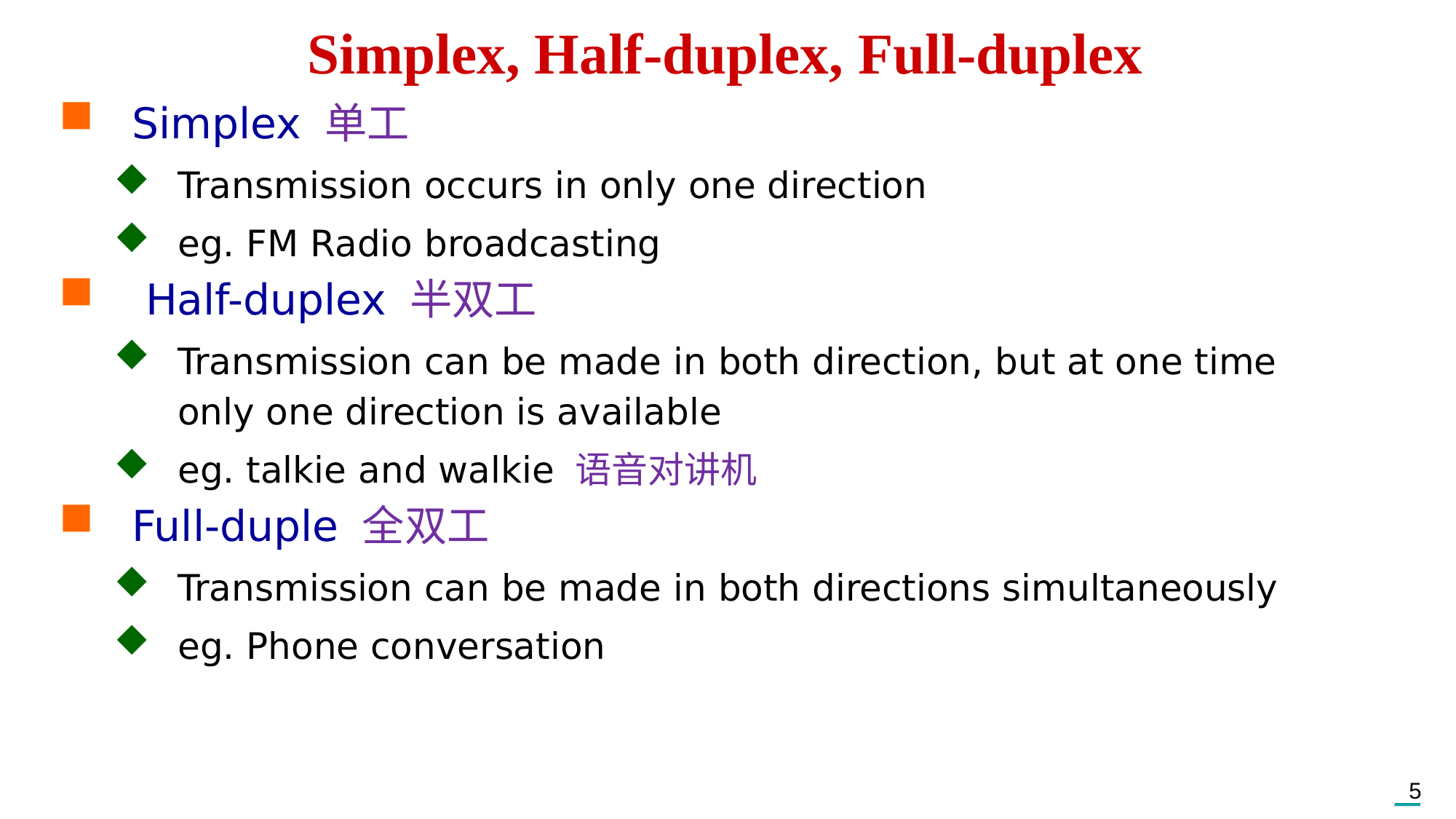

Simplex 单工
Transmission occurs in only one direction
eg. FM Radio broadcasting
 Half-duplex 半双工
Transmission can be made in both direction, but at one time only one direction is available
eg. talkie and walkie 语音对讲机
Full-duple 全双工
Transmission can be made in both directions simultaneously
eg. Phone conversation
Simplex, Half-duplex, Full-duplex